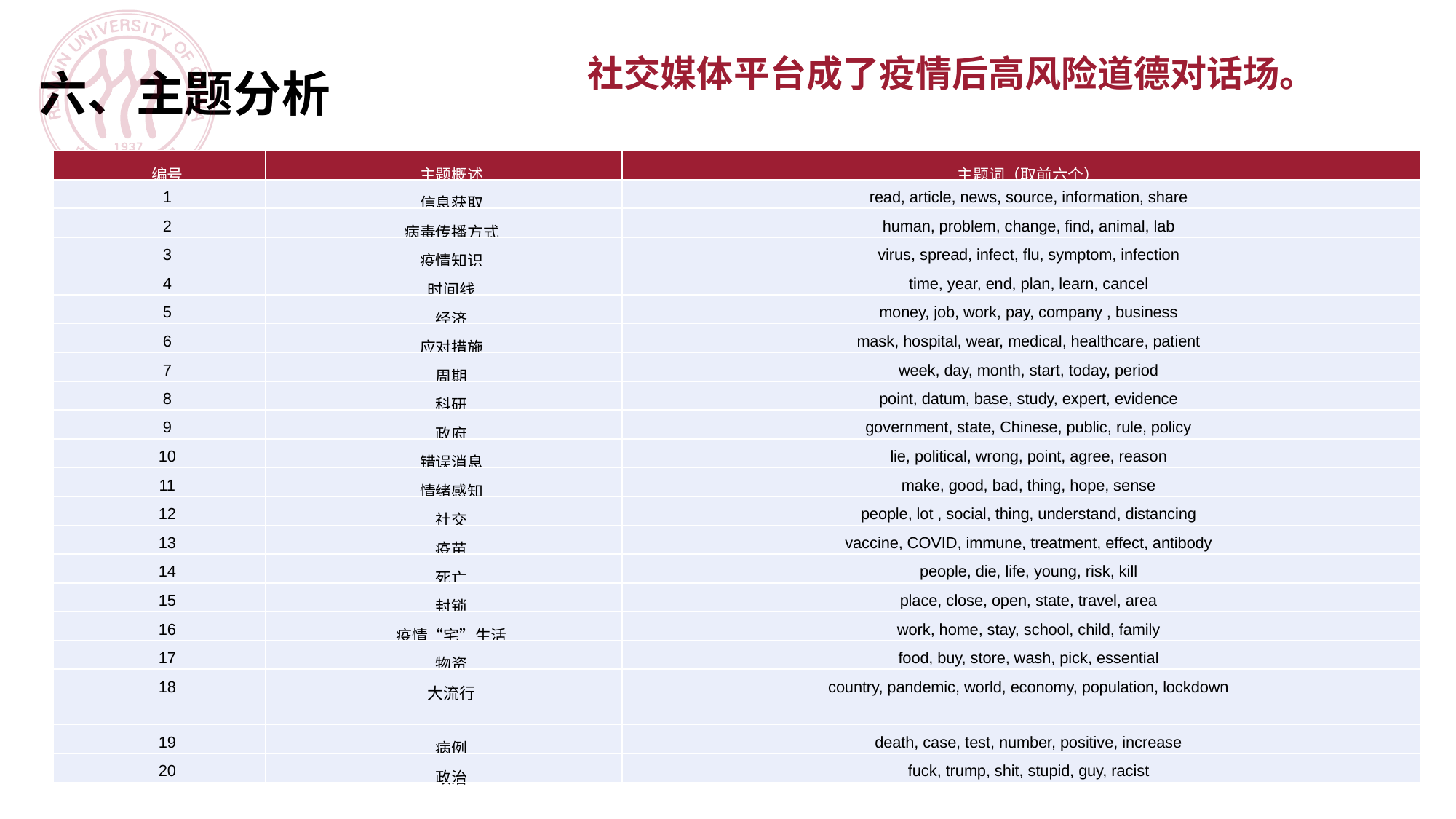

社交媒体平台成了疫情后高风险道德对话场。
六、主题分析
| 编号 | 主题概述 | 主题词（取前六个） |
| --- | --- | --- |
| 1 | 信息获取 | read, article, news, source, information, share |
| 2 | 病毒传播方式 | human, problem, change, find, animal, lab |
| 3 | 疫情知识 | virus, spread, infect, flu, symptom, infection |
| 4 | 时间线 | time, year, end, plan, learn, cancel |
| 5 | 经济 | money, job, work, pay, company , business |
| 6 | 应对措施 | mask, hospital, wear, medical, healthcare, patient |
| 7 | 周期 | week, day, month, start, today, period |
| 8 | 科研 | point, datum, base, study, expert, evidence |
| 9 | 政府 | government, state, Chinese, public, rule, policy |
| 10 | 错误消息 | lie, political, wrong, point, agree, reason |
| 11 | 情绪感知 | make, good, bad, thing, hope, sense |
| 12 | 社交 | people, lot , social, thing, understand, distancing |
| 13 | 疫苗 | vaccine, COVID, immune, treatment, effect, antibody |
| 14 | 死亡 | people, die, life, young, risk, kill |
| 15 | 封锁 | place, close, open, state, travel, area |
| 16 | 疫情“宅”生活 | work, home, stay, school, child, family |
| 17 | 物资 | food, buy, store, wash, pick, essential |
| 18 | 大流行 | country, pandemic, world, economy, population, lockdown |
| 19 | 病例 | death, case, test, number, positive, increase |
| 20 | 政治 | fuck, trump, shit, stupid, guy, racist |